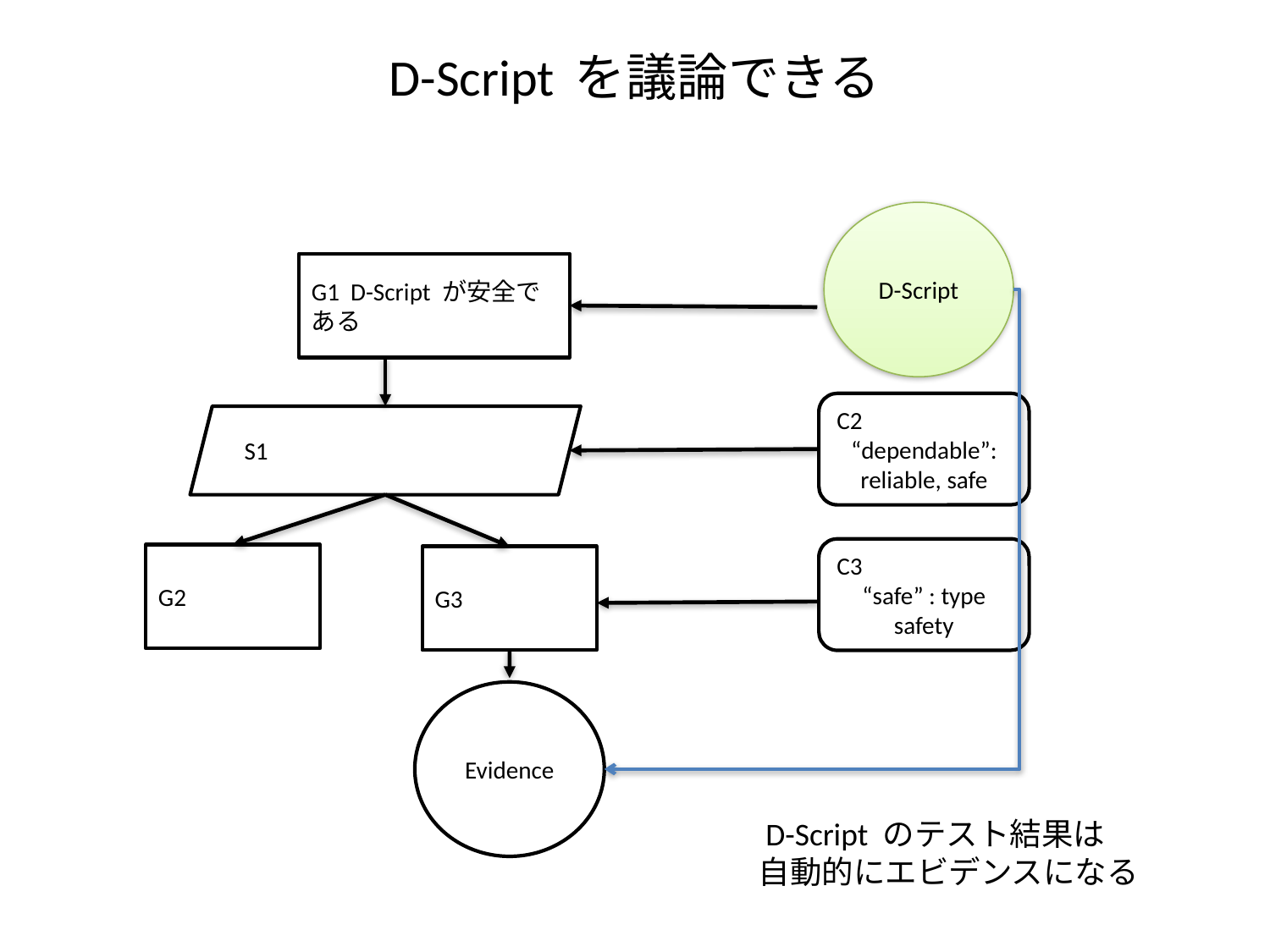

# D-Script を議論できる
D-Script
G1  D-Script が安全である
C2
“dependable”: reliable, safe
S1
C3
“safe” : type safety
G2
G3
Evidence
 D-Script のテスト結果は
自動的にエビデンスになる